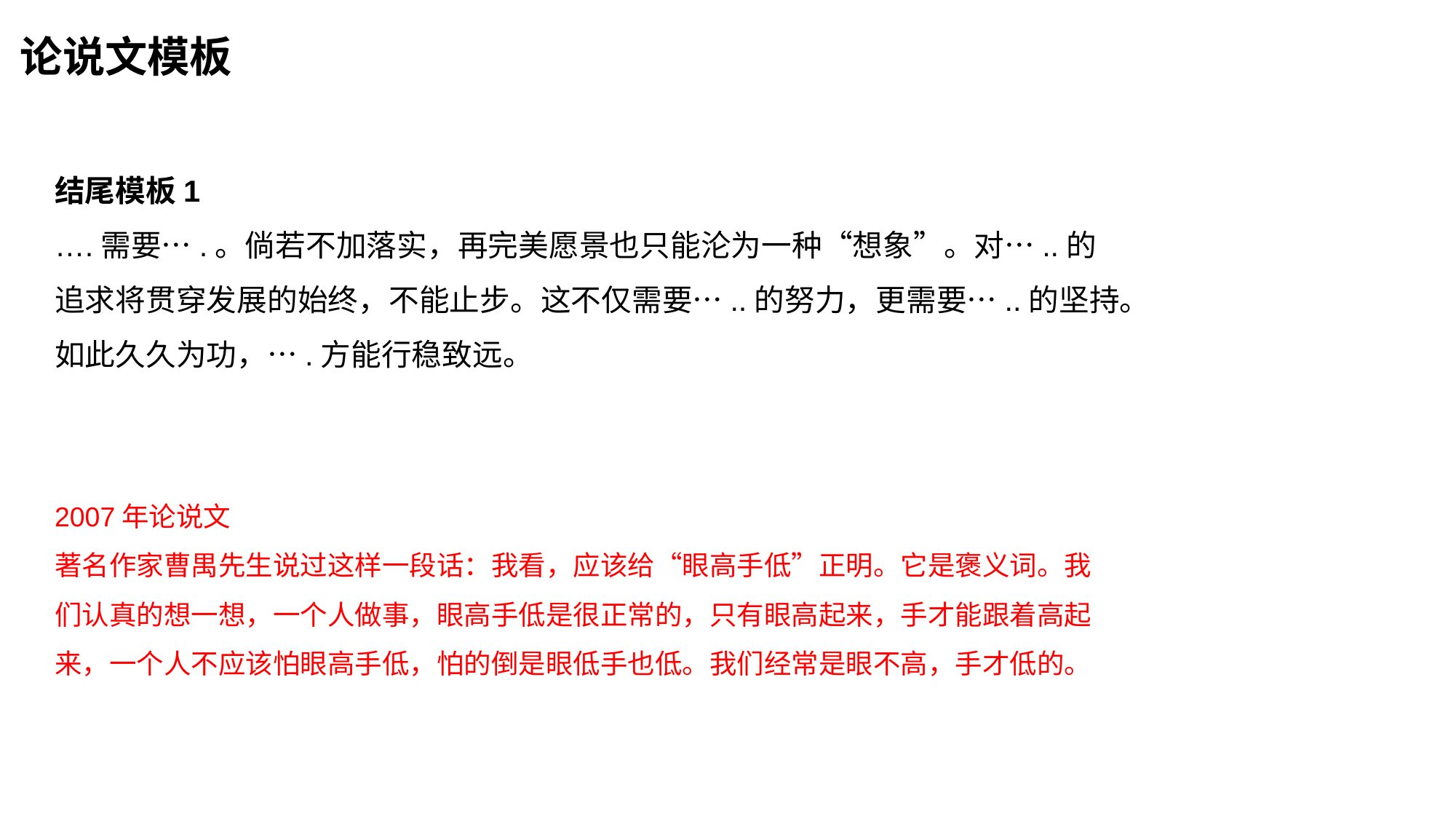

论说文模板
结尾模板1
….需要….。倘若不加落实，再完美愿景也只能沦为一种“想象”。对…..的追求将贯穿发展的始终，不能止步。这不仅需要…..的努力，更需要…..的坚持。如此久久为功，….方能行稳致远。
2007年论说文
著名作家曹禺先生说过这样一段话：我看，应该给“眼高手低”正明。它是褒义词。我们认真的想一想，一个人做事，眼高手低是很正常的，只有眼高起来，手才能跟着高起来，一个人不应该怕眼高手低，怕的倒是眼低手也低。我们经常是眼不高，手才低的。